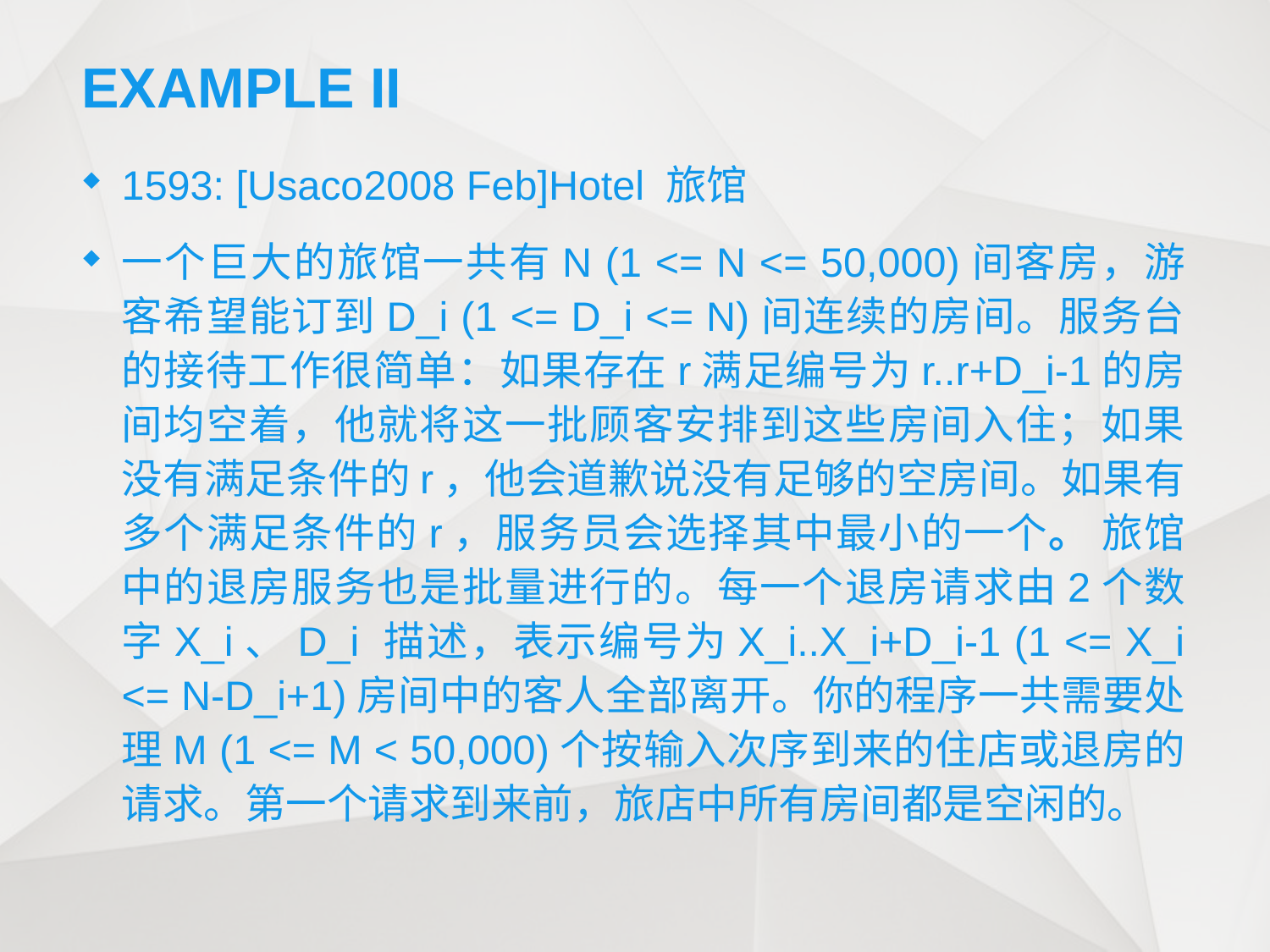

# EXAMPLE II
1593: [Usaco2008 Feb]Hotel 旅馆
一个巨大的旅馆一共有N (1 <= N <= 50,000)间客房，游客希望能订到D_i (1 <= D_i <= N)间连续的房间。服务台的接待工作很简单：如果存在r满足编号为r..r+D_i-1的房间均空着，他就将这一批顾客安排到这些房间入住；如果没有满足条件的r，他会道歉说没有足够的空房间。如果有多个满足条件的r，服务员会选择其中最小的一个。 旅馆中的退房服务也是批量进行的。每一个退房请求由2个数字X_i、D_i 描述，表示编号为X_i..X_i+D_i-1 (1 <= X_i <= N-D_i+1)房间中的客人全部离开。你的程序一共需要处理M (1 <= M < 50,000)个按输入次序到来的住店或退房的请求。第一个请求到来前，旅店中所有房间都是空闲的。